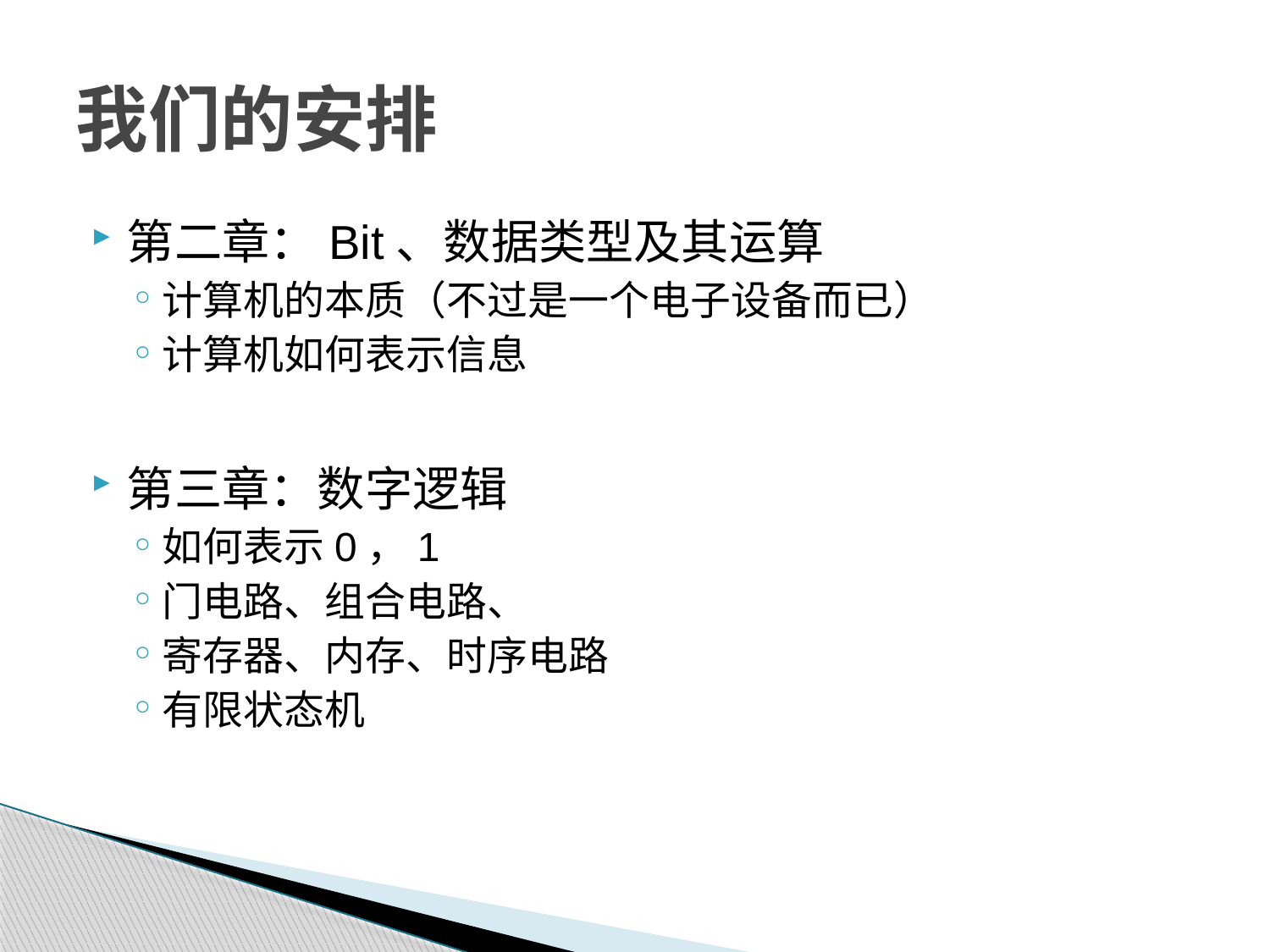

# 我们的安排
第二章：Bit、数据类型及其运算
计算机的本质（不过是一个电子设备而已）
计算机如何表示信息

第三章：数字逻辑
如何表示0，1
门电路、组合电路、
寄存器、内存、时序电路
有限状态机